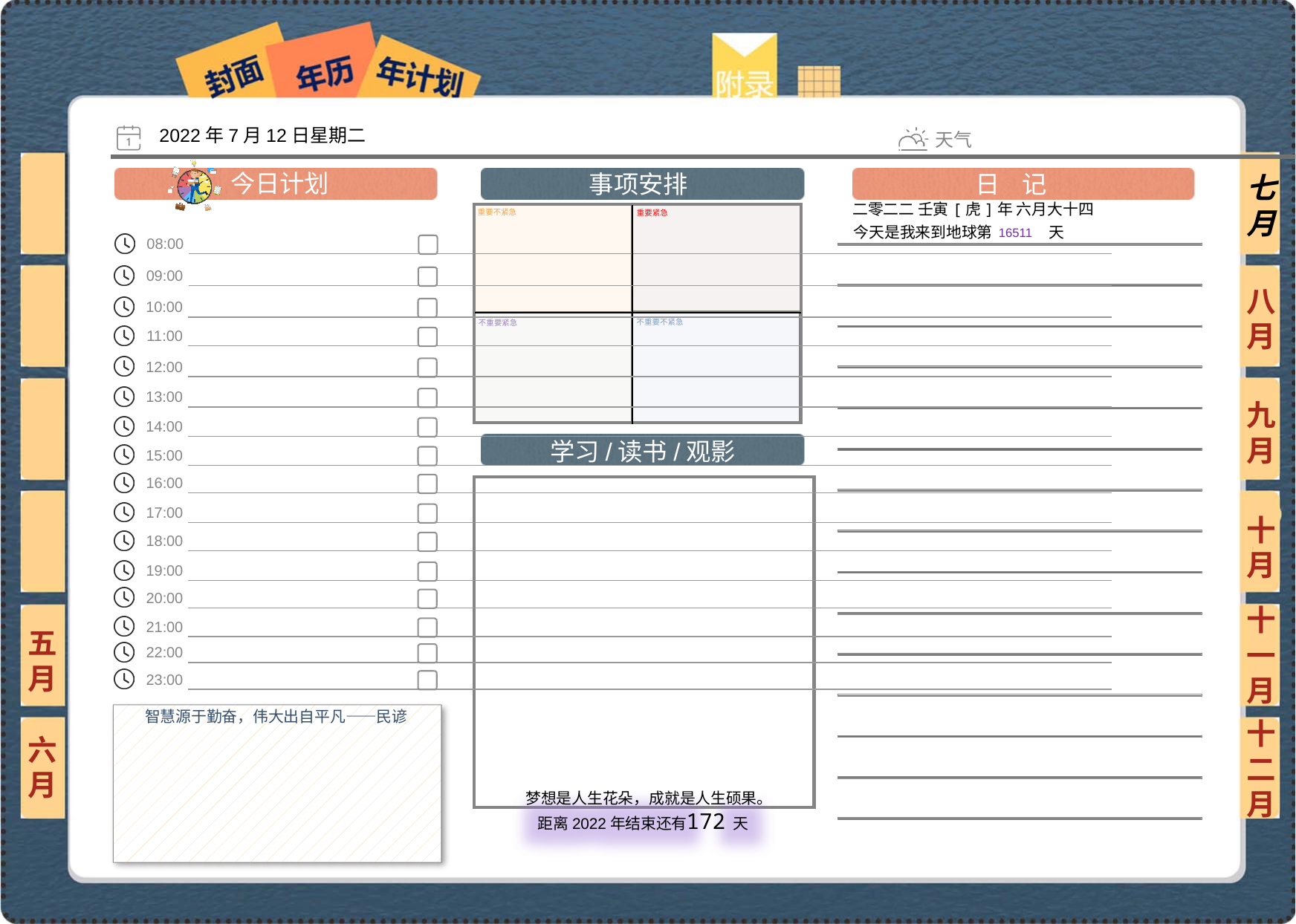

2022年7月12日星期二
七月
二零二二 壬寅[虎]年 六月大十四
16511
八月
九月
十月
十一月
五月
智慧源于勤奋，伟大出自平凡——民谚

六月
十二月
172
 梦想是人生花朵，成就是人生硕果。